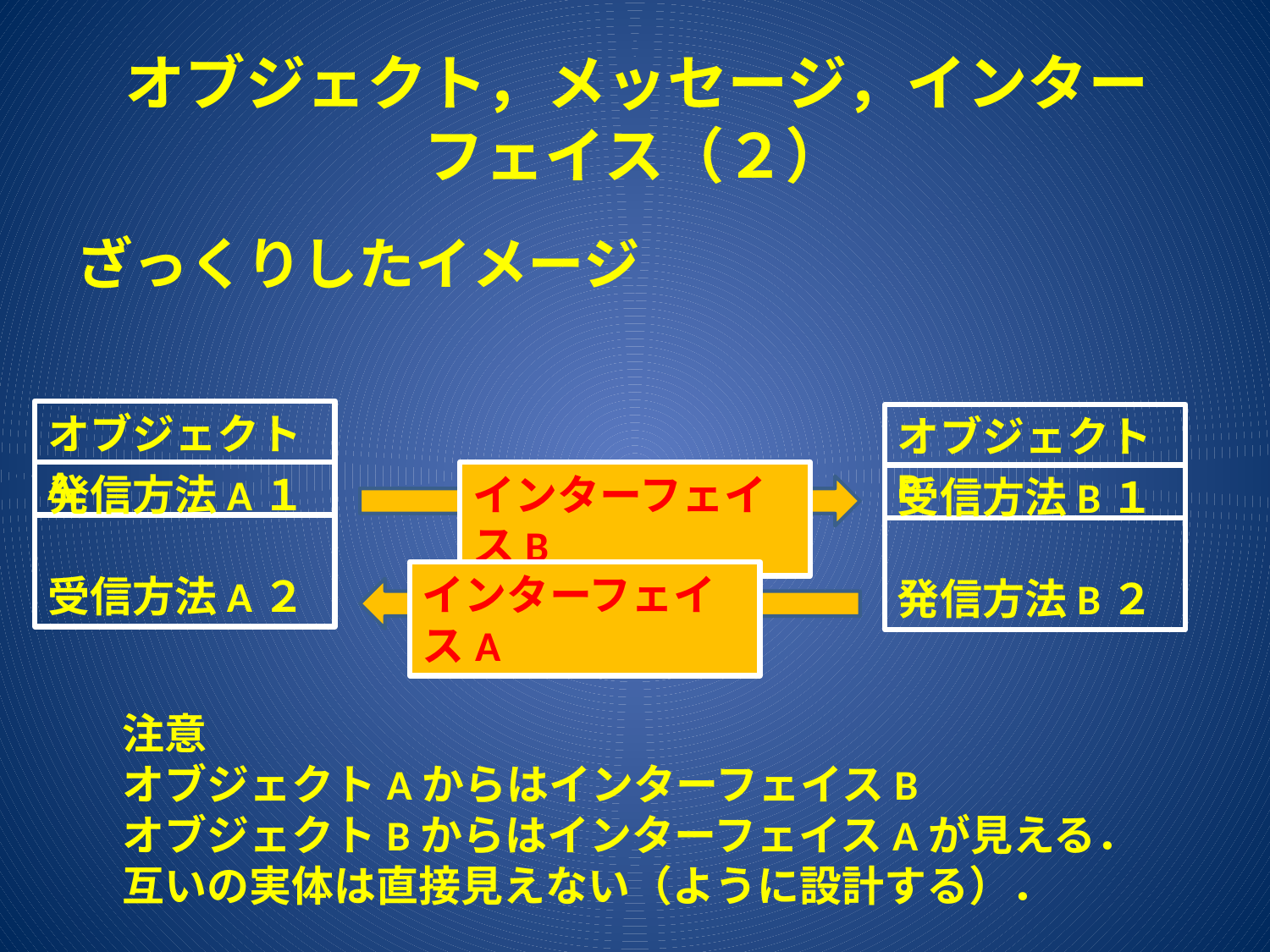

# オブジェクト，メッセージ，インターフェイス（２）
ざっくりしたイメージ
オブジェクトA
オブジェクトB
発信方法A１

受信方法A２
インターフェイスB
受信方法B１

発信方法B２

インターフェイスA

注意
オブジェクトAからはインターフェイスB
オブジェクトBからはインターフェイスAが見える．
互いの実体は直接見えない（ように設計する）．